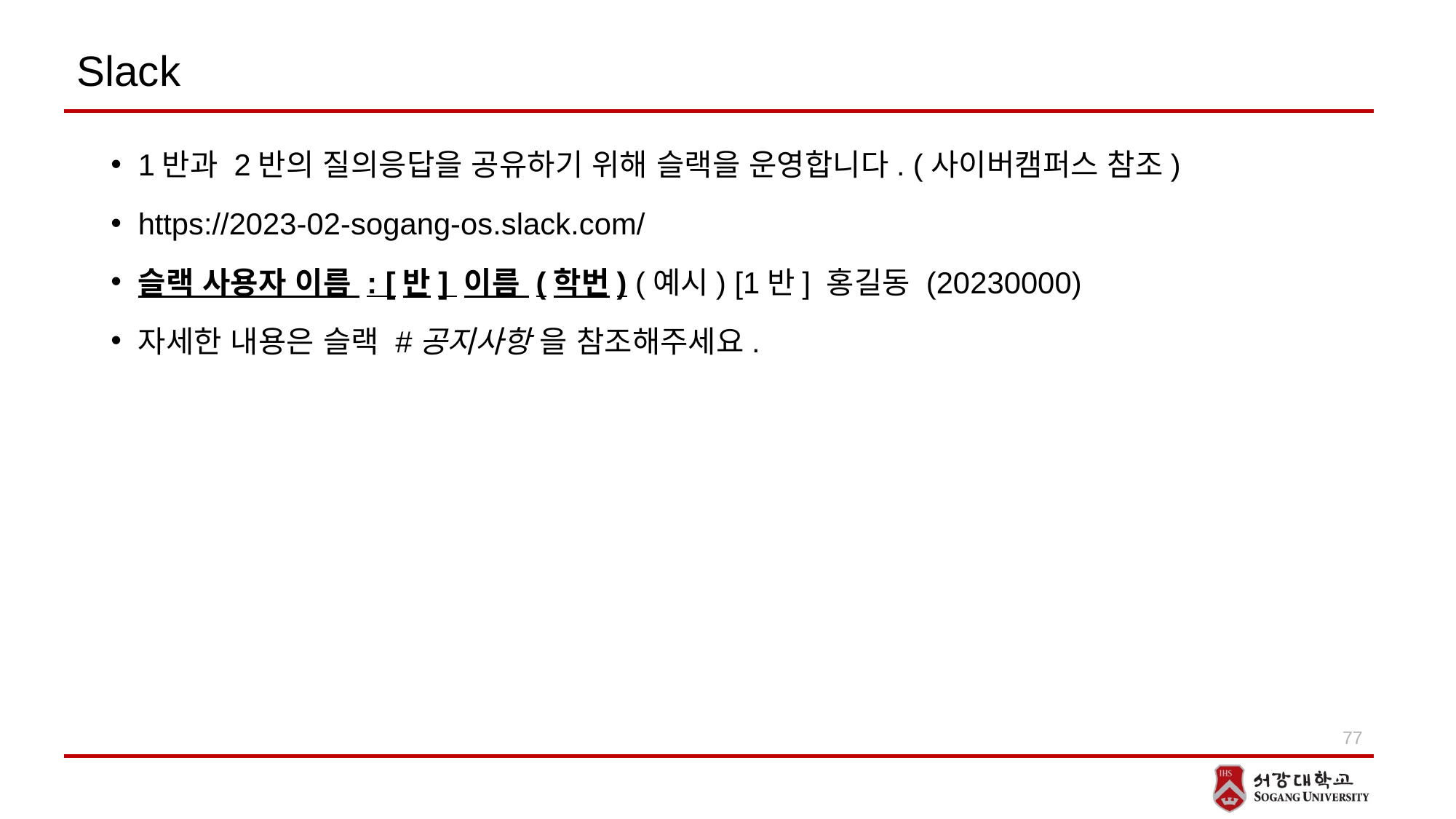

# Slack
1반과 2반의 질의응답을 공유하기 위해 슬랙을 운영합니다. (사이버캠퍼스 참조)
https://2023-02-sogang-os.slack.com/
슬랙 사용자 이름 : [반] 이름 (학번) (예시) [1반] 홍길동 (20230000)
자세한 내용은 슬랙 #공지사항 을 참조해주세요.

77